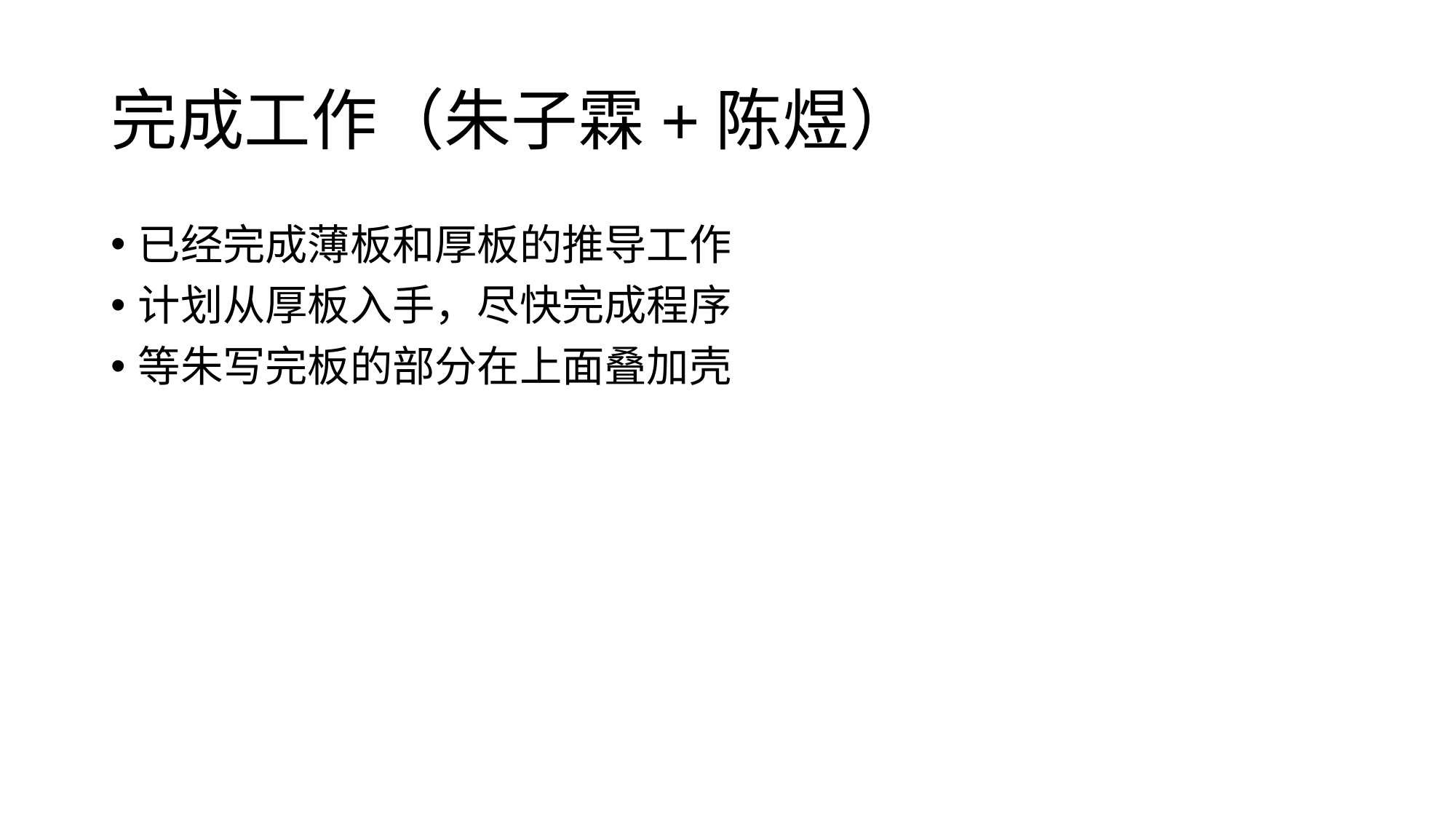

# 完成工作（朱子霖+陈煜）
已经完成薄板和厚板的推导工作
计划从厚板入手，尽快完成程序
等朱写完板的部分在上面叠加壳